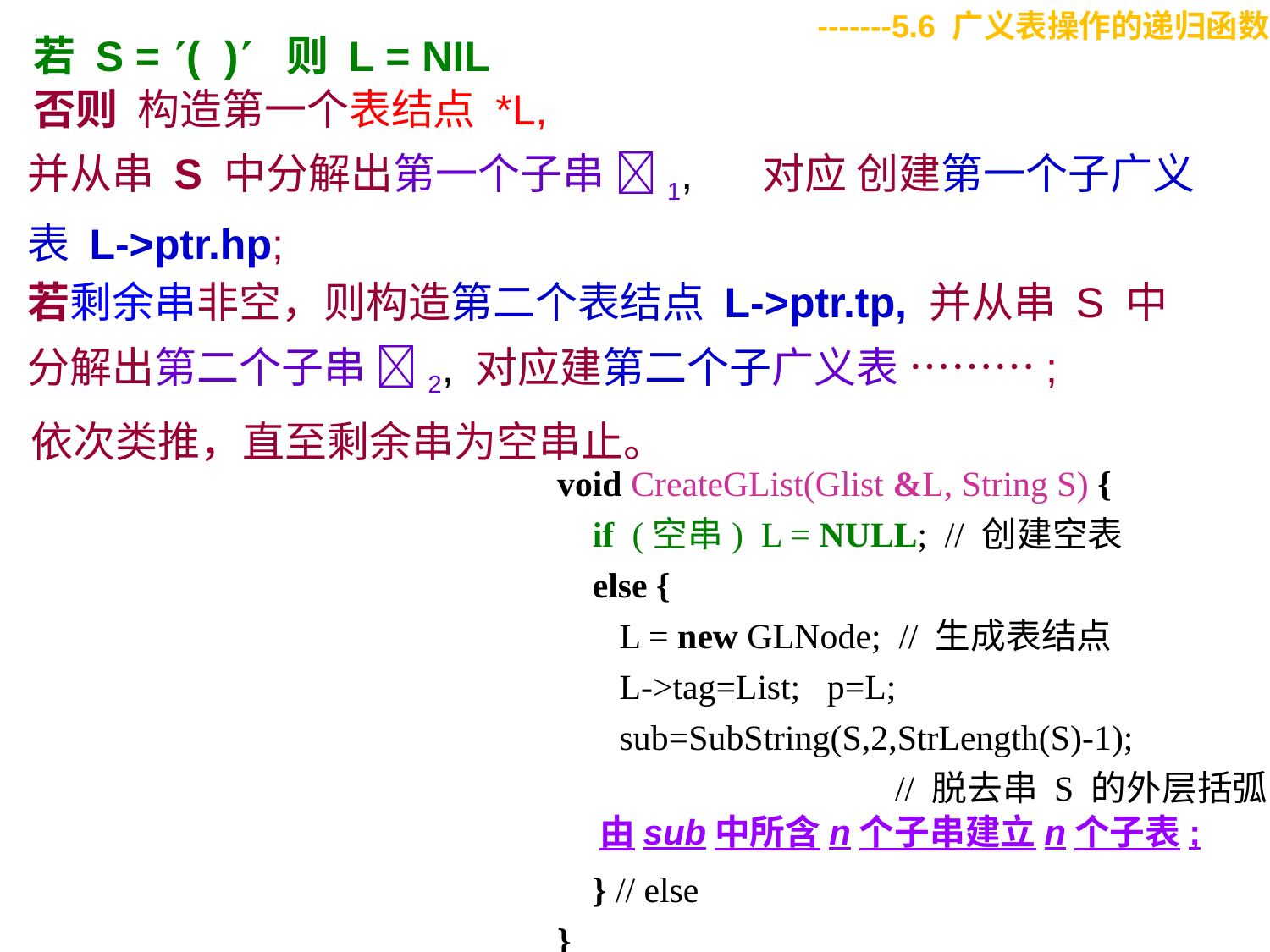

-------5.6 广义表操作的递归函数
若 S = ′(  )′  则 L = NIL
否则  构造第一个表结点 *L,
并从串 S 中分解出第一个子串 α1,     对应 创建第一个子广义表 L->ptr.hp;
若剩余串非空，则构造第二个表结点 L->ptr.tp, 并从串 S 中分解出第二个子串 α2, 对应建第二个子广义表 ………;
依次类推，直至剩余串为空串止。
void CreateGList(Glist &L, String S) {
    if  (空串)  L = NULL;  // 创建空表
    else {
       L = new GLNode;  // 生成表结点
       L->tag=List;   p=L;
       sub=SubString(S,2,StrLength(S)-1);
                                      // 脱去串 S 的外层括弧

    } // else
}
由sub中所含n个子串建立n个子表;